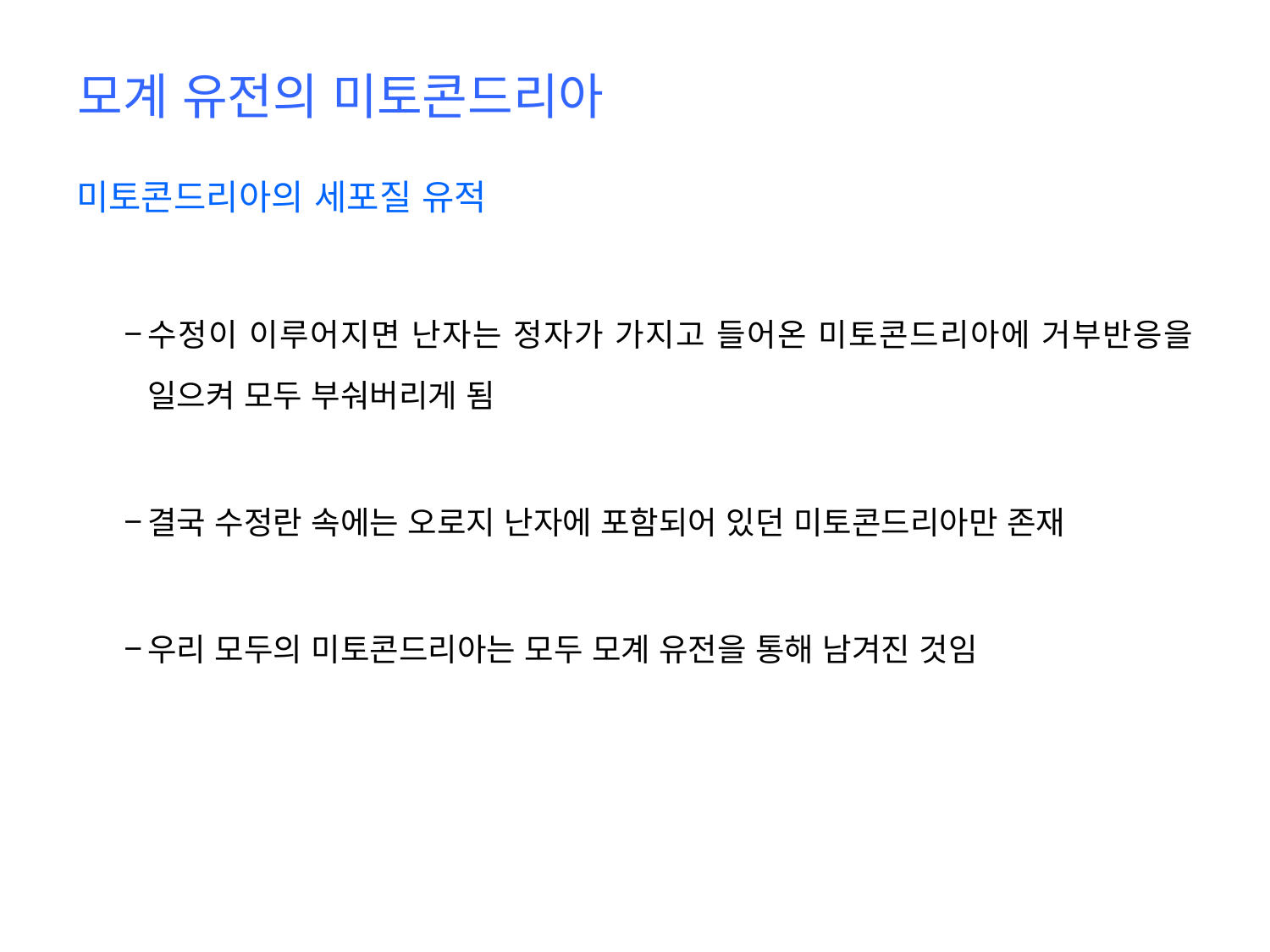

# 모계 유전의 미토콘드리아
미토콘드리아의 세포질 유적

수정이 이루어지면 난자는 정자가 가지고 들어온 미토콘드리아에 거부반응을 일으켜 모두 부숴버리게 됨

결국 수정란 속에는 오로지 난자에 포함되어 있던 미토콘드리아만 존재

우리 모두의 미토콘드리아는 모두 모계 유전을 통해 남겨진 것임